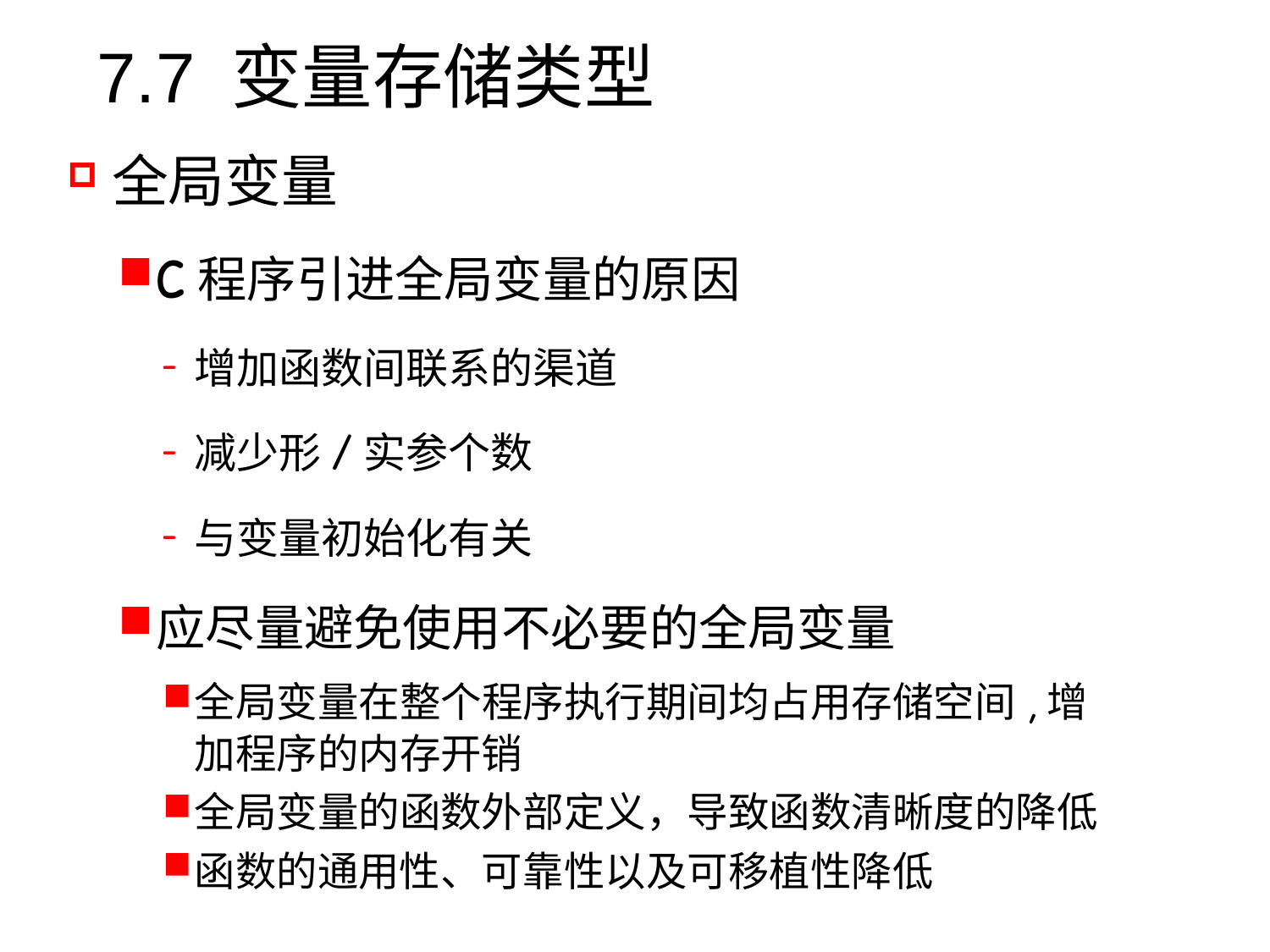

# 7.7 变量存储类型
全局变量
C程序引进全局变量的原因
增加函数间联系的渠道
减少形/实参个数
与变量初始化有关
应尽量避免使用不必要的全局变量
全局变量在整个程序执行期间均占用存储空间,增加程序的内存开销
全局变量的函数外部定义，导致函数清晰度的降低
函数的通用性、可靠性以及可移植性降低